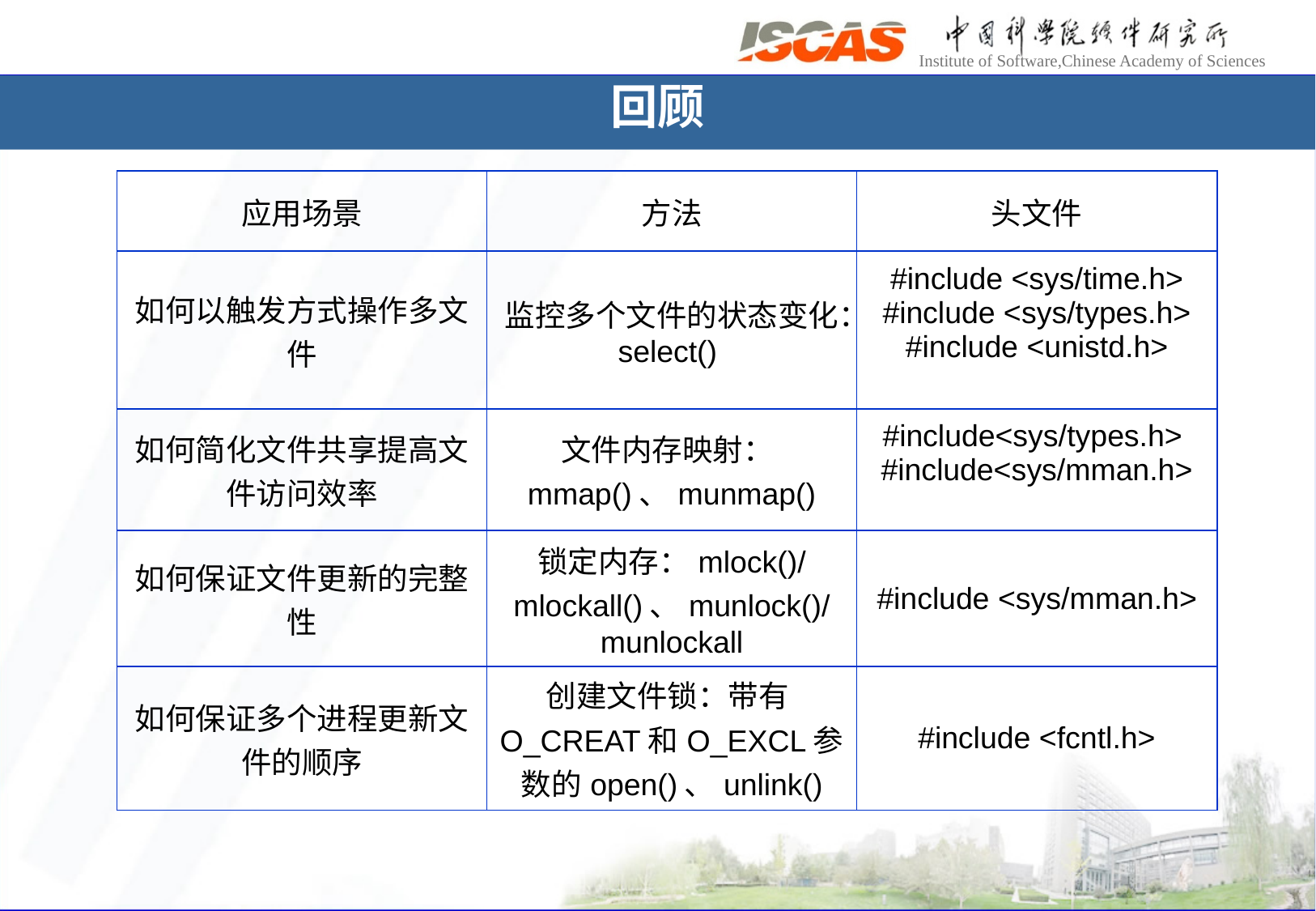

回顾
| 应用场景 | 方法 | 头文件 |
| --- | --- | --- |
| 如何以触发方式操作多文件 | 监控多个文件的状态变化：select() | #include <sys/time.h> #include <sys/types.h> #include <unistd.h> |
| 如何简化文件共享提高文件访问效率 | 文件内存映射：mmap()、munmap() | #include<sys/types.h> #include<sys/mman.h> |
| 如何保证文件更新的完整性 | 锁定内存：mlock()/mlockall()、munlock()/munlockall | #include <sys/mman.h> |
| 如何保证多个进程更新文件的顺序 | 创建文件锁：带有O\_CREAT和O\_EXCL参数的open()、unlink() | #include <fcntl.h> |